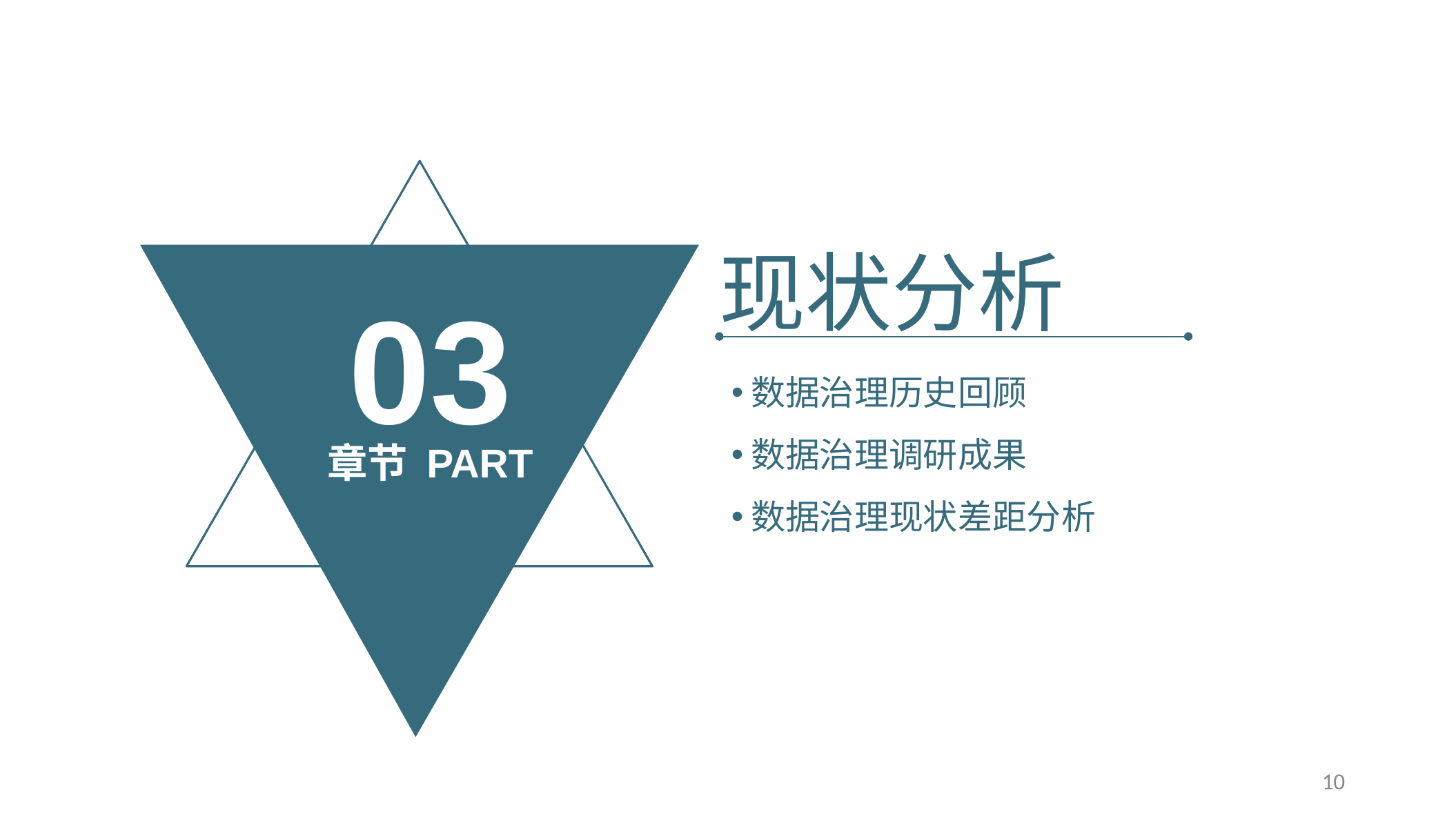

现状分析

03
数据治理历史回顾
数据治理调研成果
数据治理现状差距分析

章节 PART
10